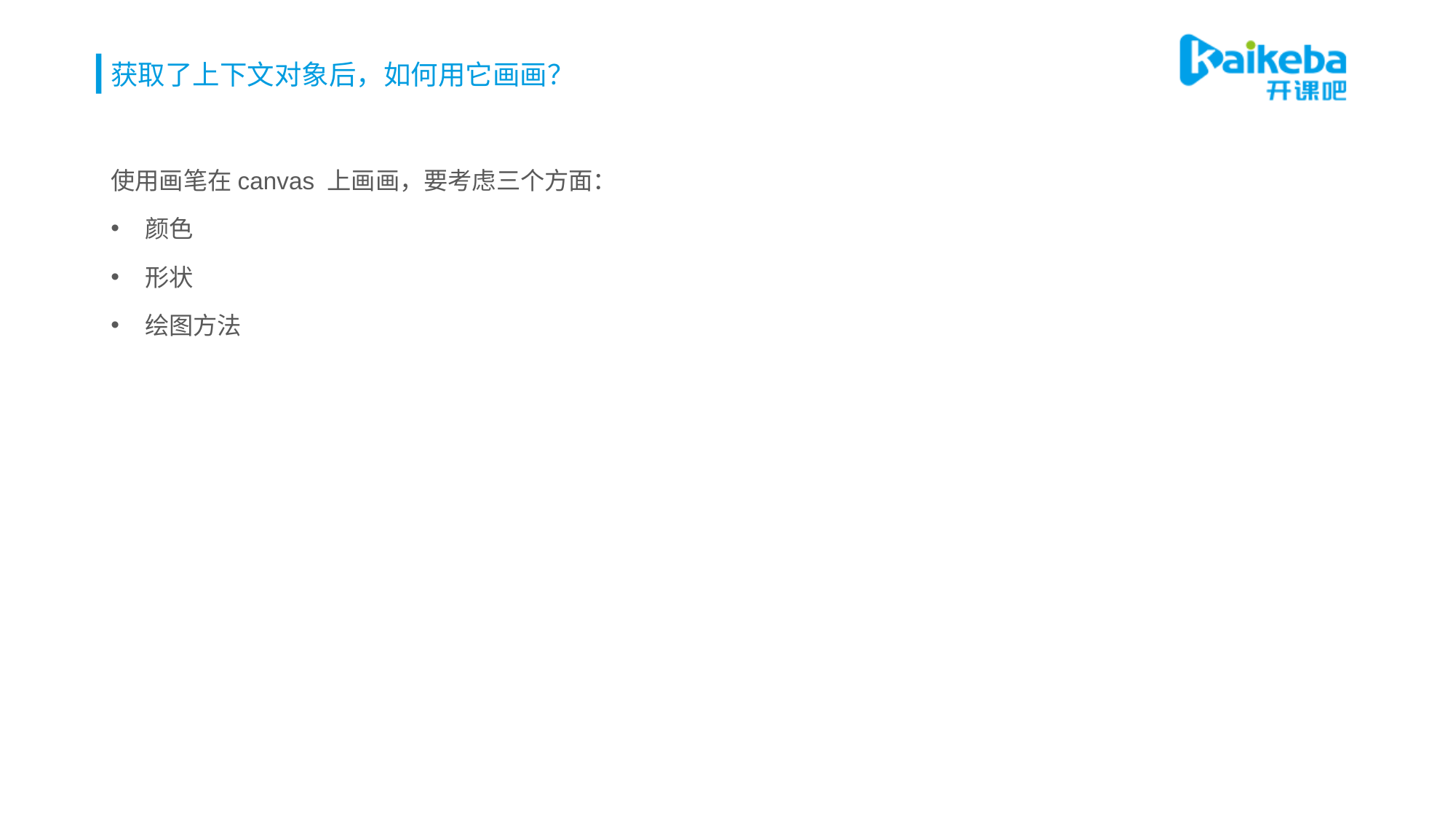

# 获取了上下文对象后，如何用它画画？
使用画笔在canvas 上画画，要考虑三个方面：
颜色
形状
绘图方法